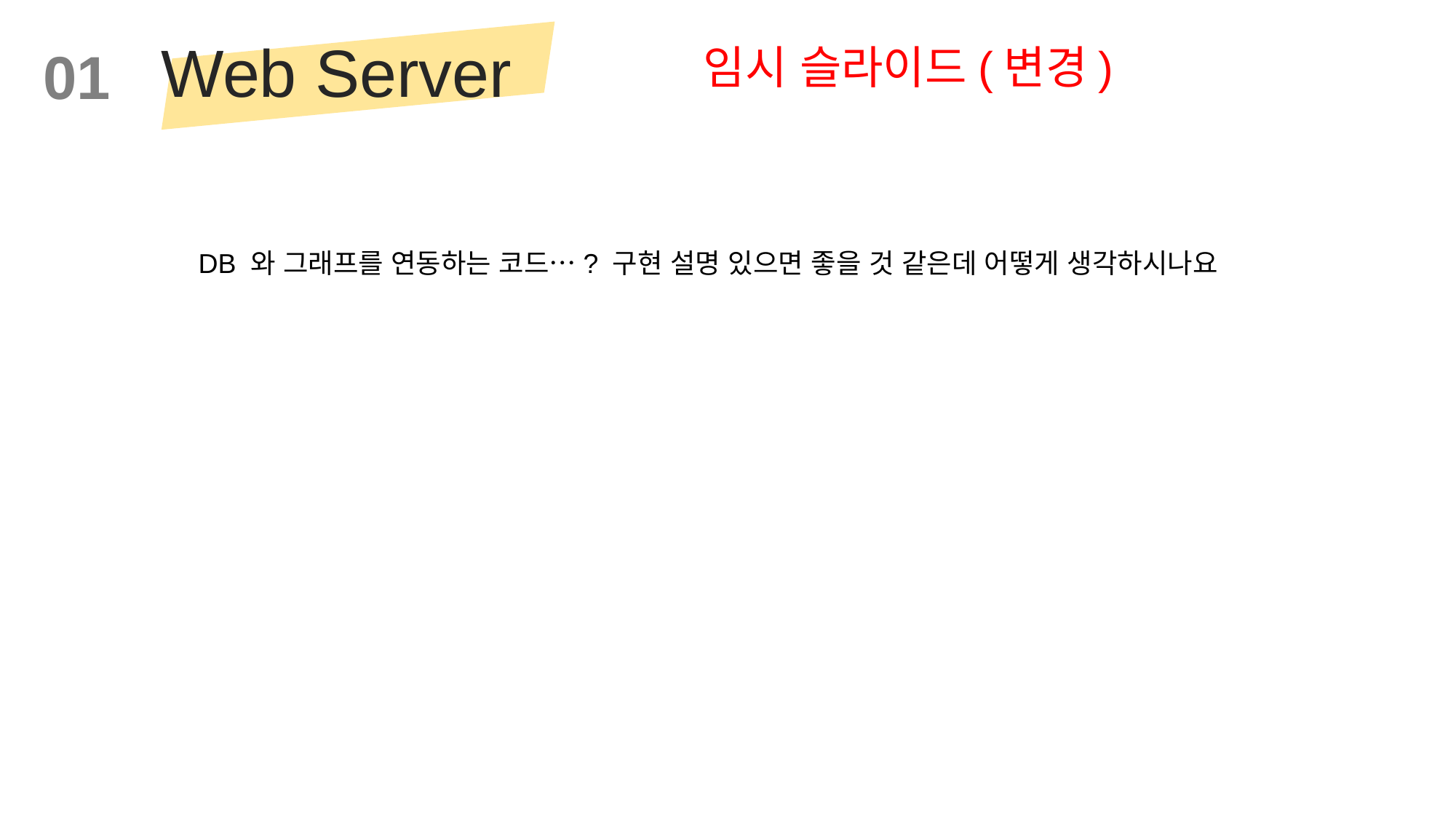

Web Server
01

임시 슬라이드(변경)
DB 와 그래프를 연동하는 코드…? 구현 설명 있으면 좋을 것 같은데 어떻게 생각하시나요